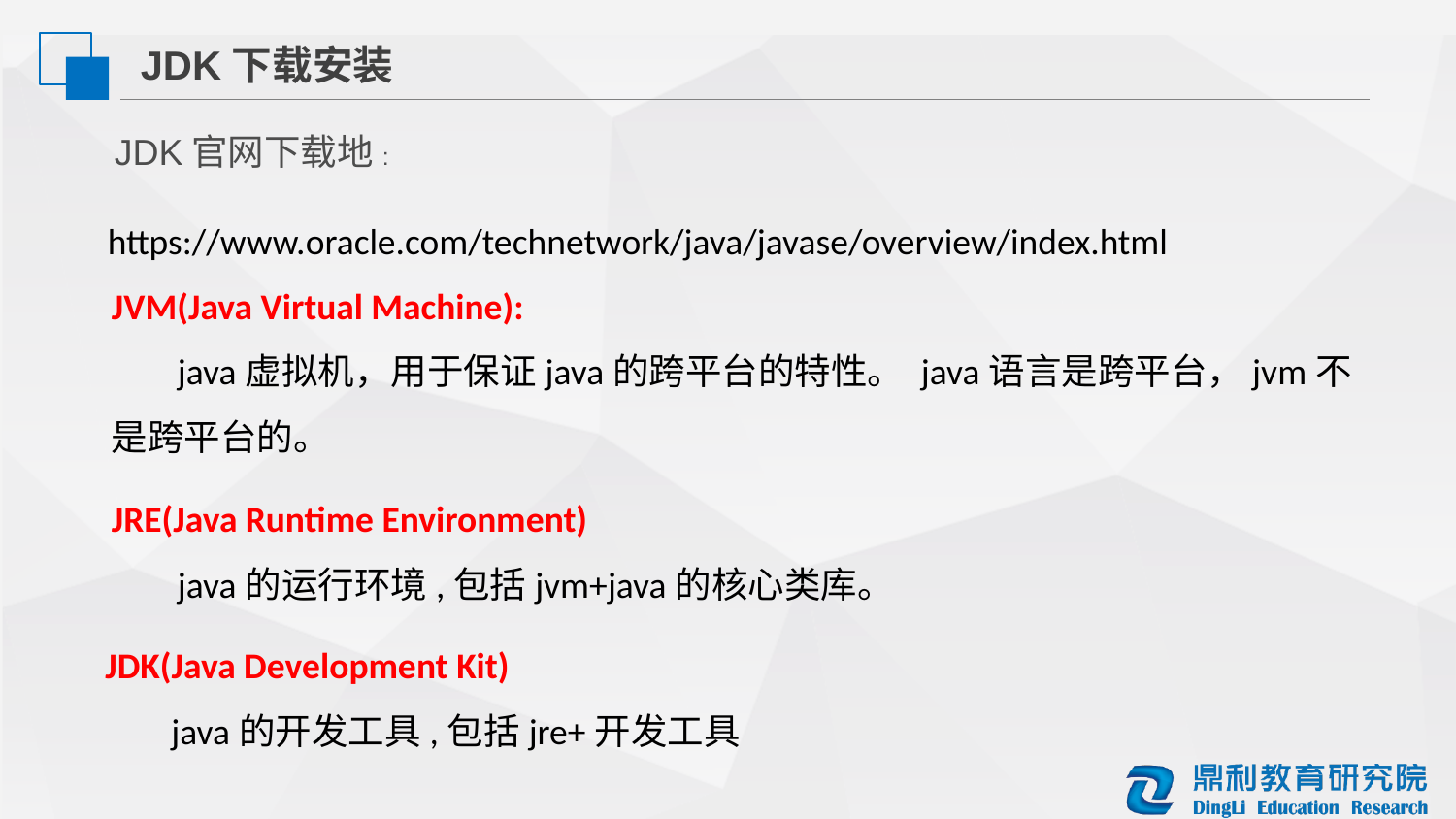

JDK下载安装
 JDK官网下载地:
https://www.oracle.com/technetwork/java/javase/overview/index.html
JVM(Java Virtual Machine):
        java虚拟机，用于保证java的跨平台的特性。 java语言是跨平台，jvm不是跨平台的。
JRE(Java Runtime Environment)
        java的运行环境,包括jvm+java的核心类库。
  JDK(Java Development Kit)
          java的开发工具,包括jre+开发工具